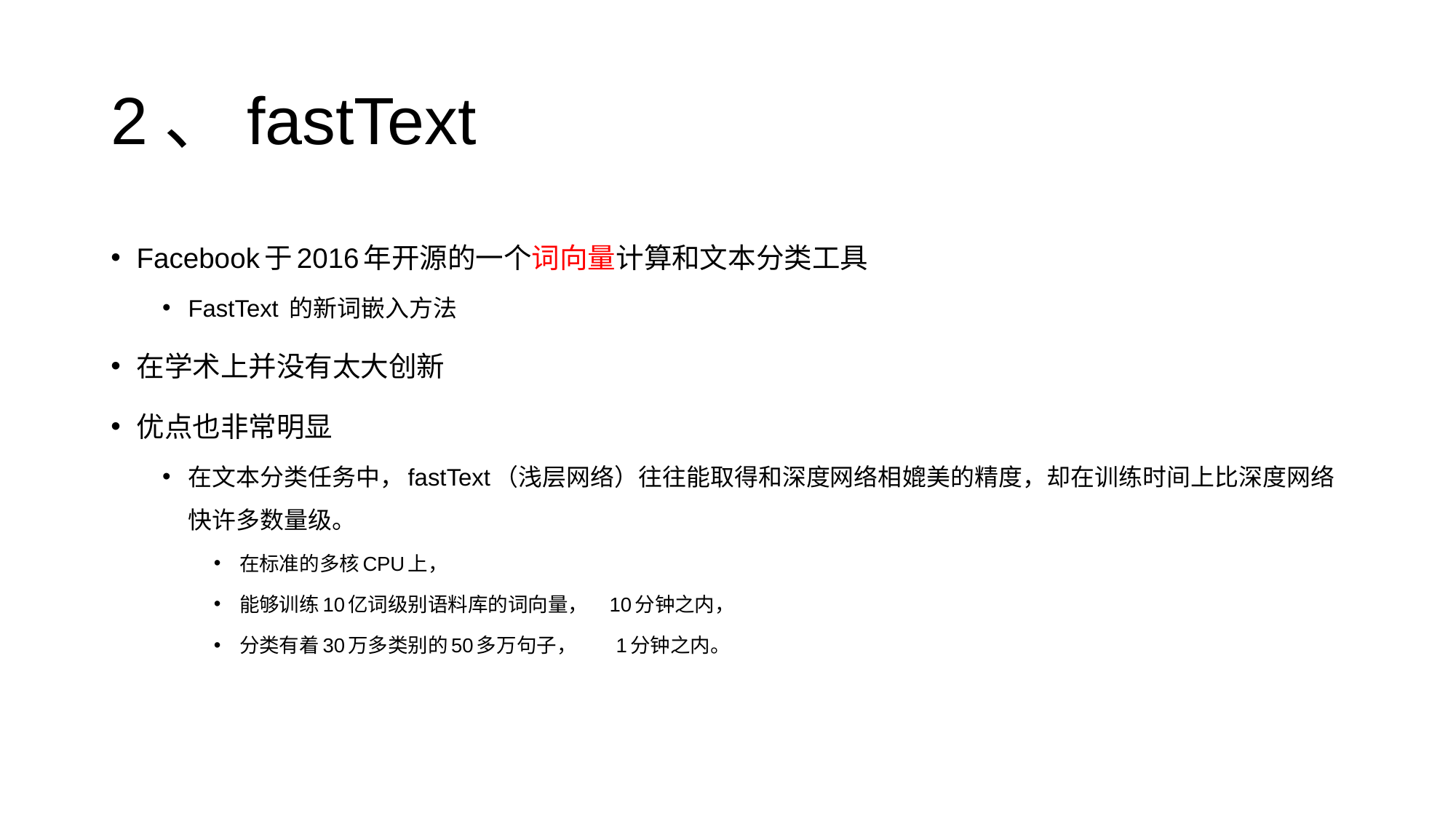

# 2、fastText
Facebook于2016年开源的一个词向量计算和文本分类工具
FastText 的新词嵌入方法
在学术上并没有太大创新
优点也非常明显
在文本分类任务中，fastText（浅层网络）往往能取得和深度网络相媲美的精度，却在训练时间上比深度网络快许多数量级。
在标准的多核CPU上，
能够训练10亿词级别语料库的词向量，    10分钟之内，
分类有着30万多类别的50多万句子，        1分钟之内。